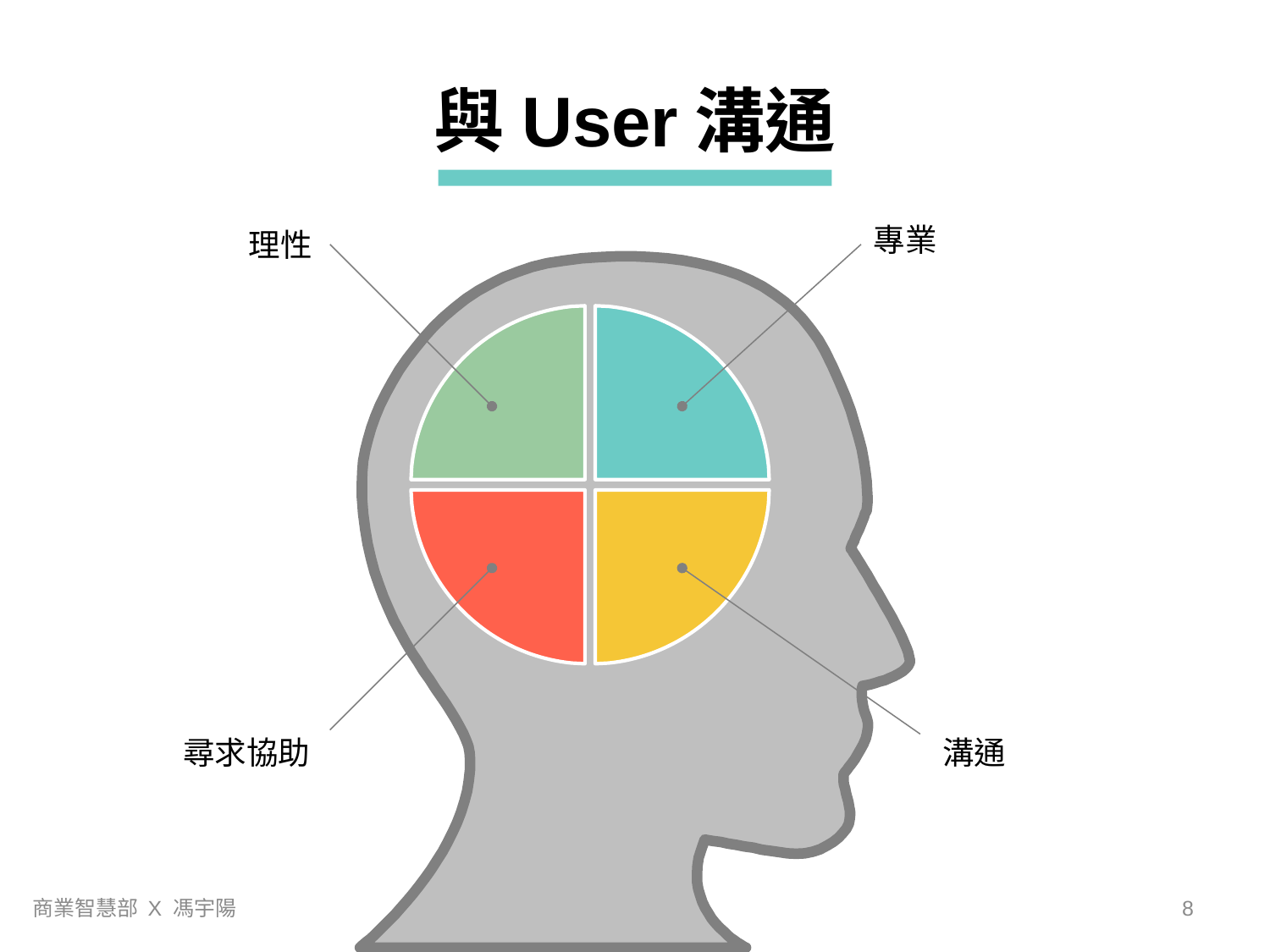

與User溝通

專業
理性

尋求協助
溝通
商業智慧部 X 馮宇陽
8